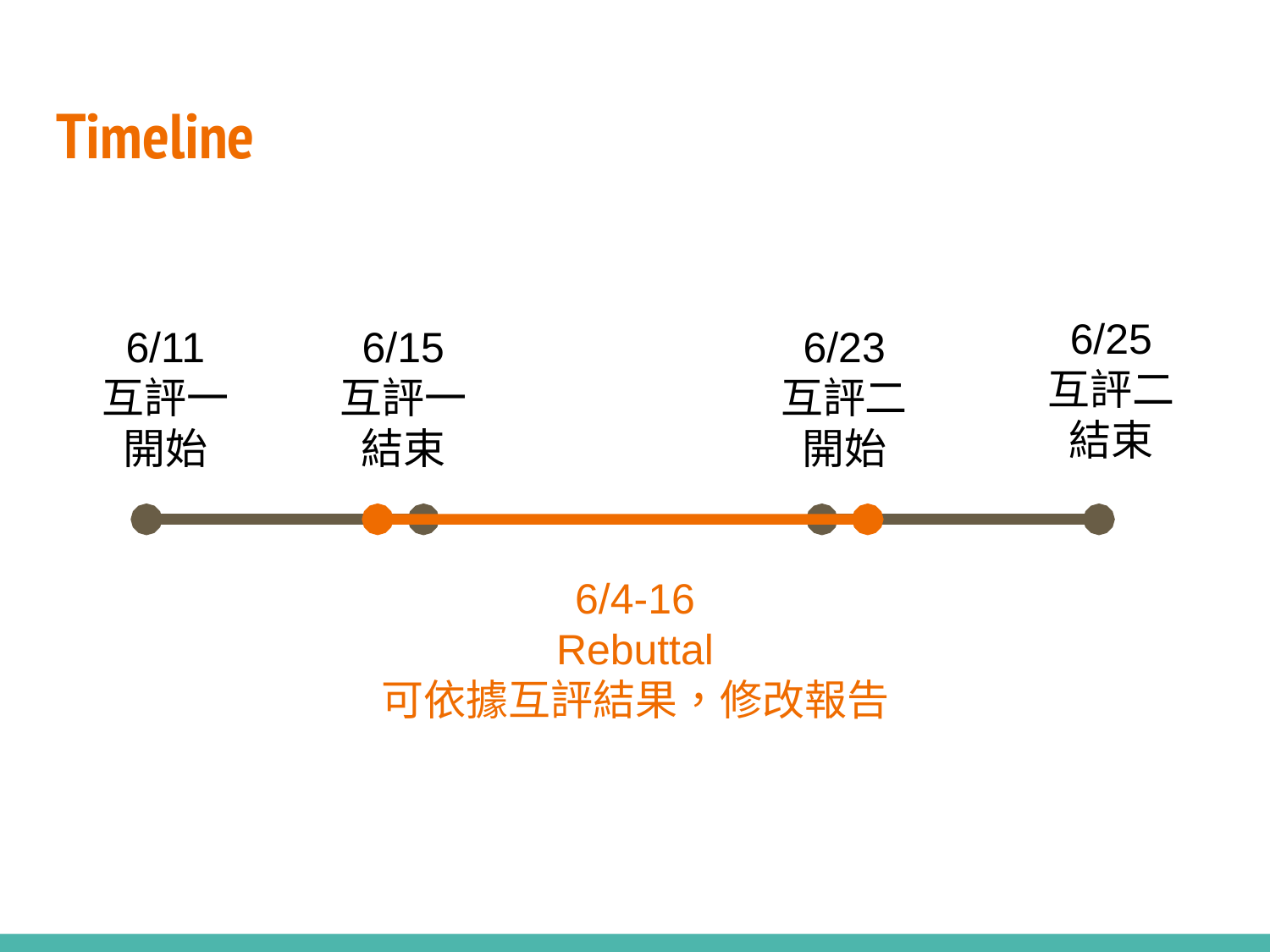

# Timeline
6/25
互評二
結束
6/11
互評一
開始
6/15
互評一
結束
6/23
互評二
開始
6/4-16
Rebuttal
可依據互評結果，修改報告